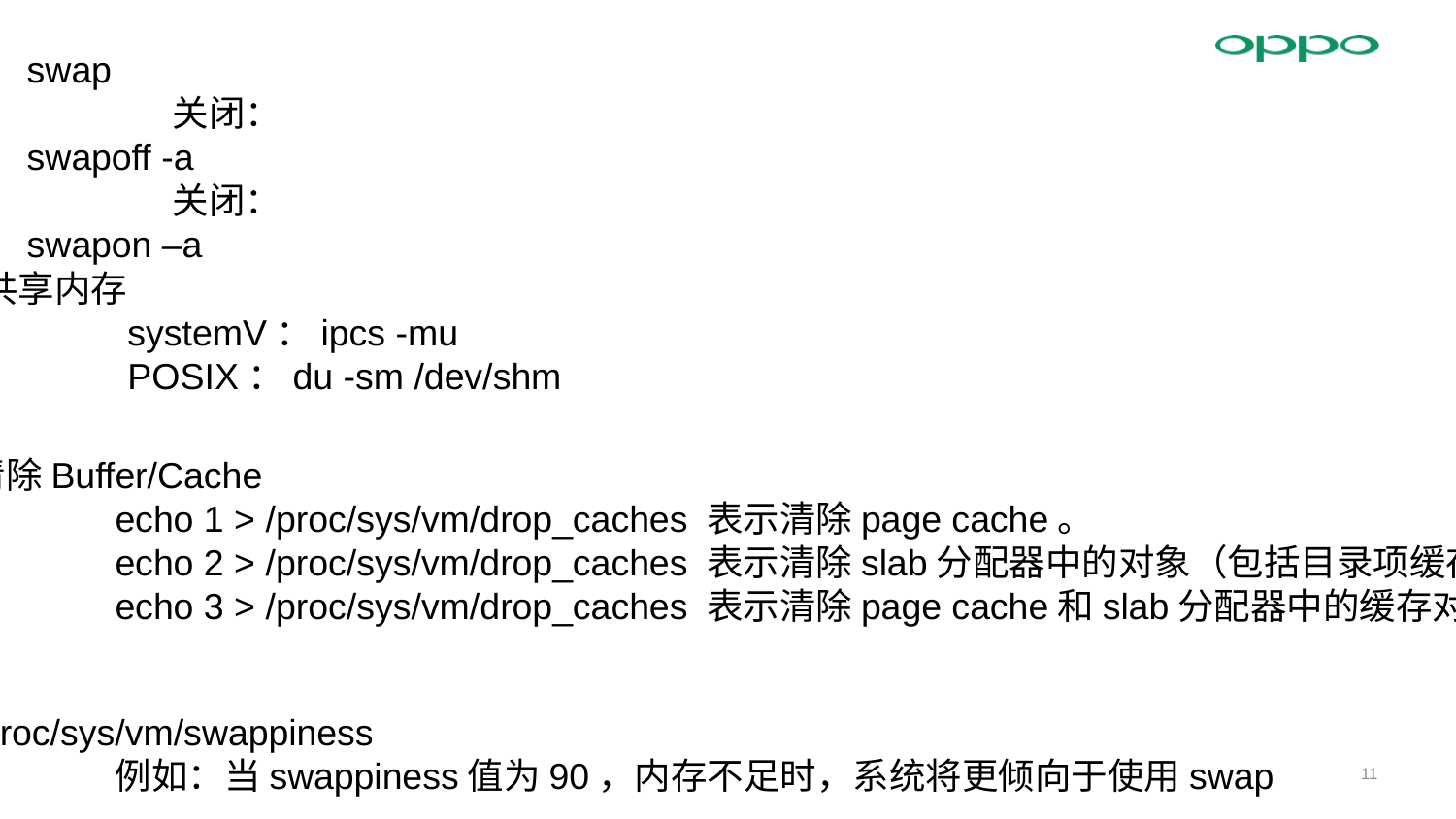

swap
	关闭：swapoff -a
	关闭：swapon –a

共享内存
	systemV：ipcs -mu
	POSIX：du -sm /dev/shm
清除Buffer/Cache
	echo 1 > /proc/sys/vm/drop_caches 表示清除page cache。
	echo 2 > /proc/sys/vm/drop_caches 表示清除slab分配器中的对象（包括目录项缓存和inode缓存）。
	echo 3 > /proc/sys/vm/drop_caches 表示清除page cache和slab分配器中的缓存对象。
/proc/sys/vm/swappiness
	例如：当swappiness值为90，内存不足时，系统将更倾向于使用swap